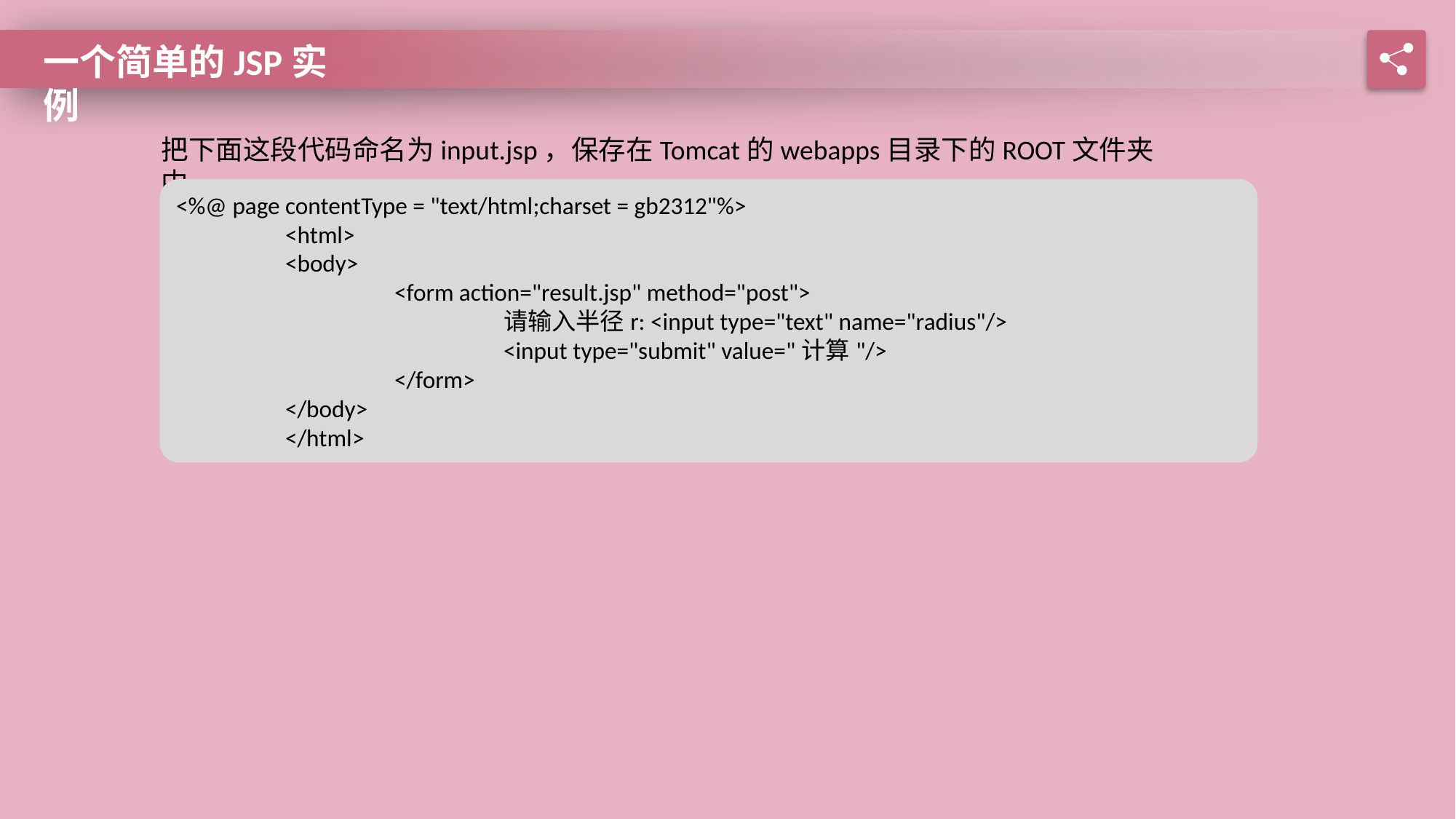

一个简单的JSP实例
把下面这段代码命名为input.jsp，保存在Tomcat的webapps目录下的ROOT文件夹中。
<%@ page contentType = "text/html;charset = gb2312"%>
	<html>
  	<body>
		<form action="result.jsp" method="post">
			请输入半径r: <input type="text" name="radius"/>
			<input type="submit" value="计算"/>
		</form>
  	</body>
	</html>